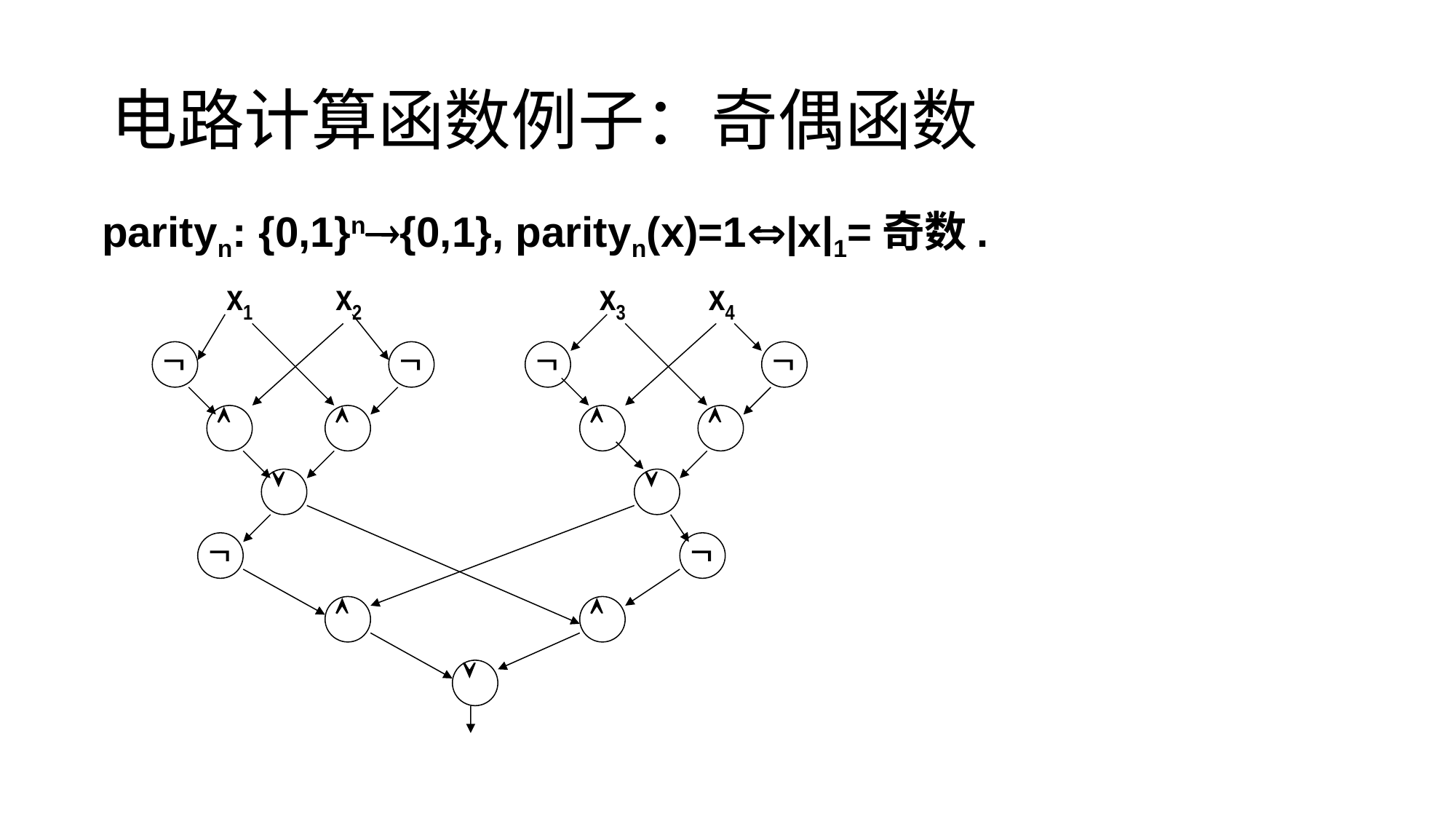

# 电路计算函数例子：奇偶函数
parityn: {0,1}n→{0,1}, parityn(x)=1⇔|x|1=奇数.
x1
x2
x3
x4

¬
¬
¬
¬

∧
∧
∧
∧

∨
∨

¬
¬

∧
∧

∨